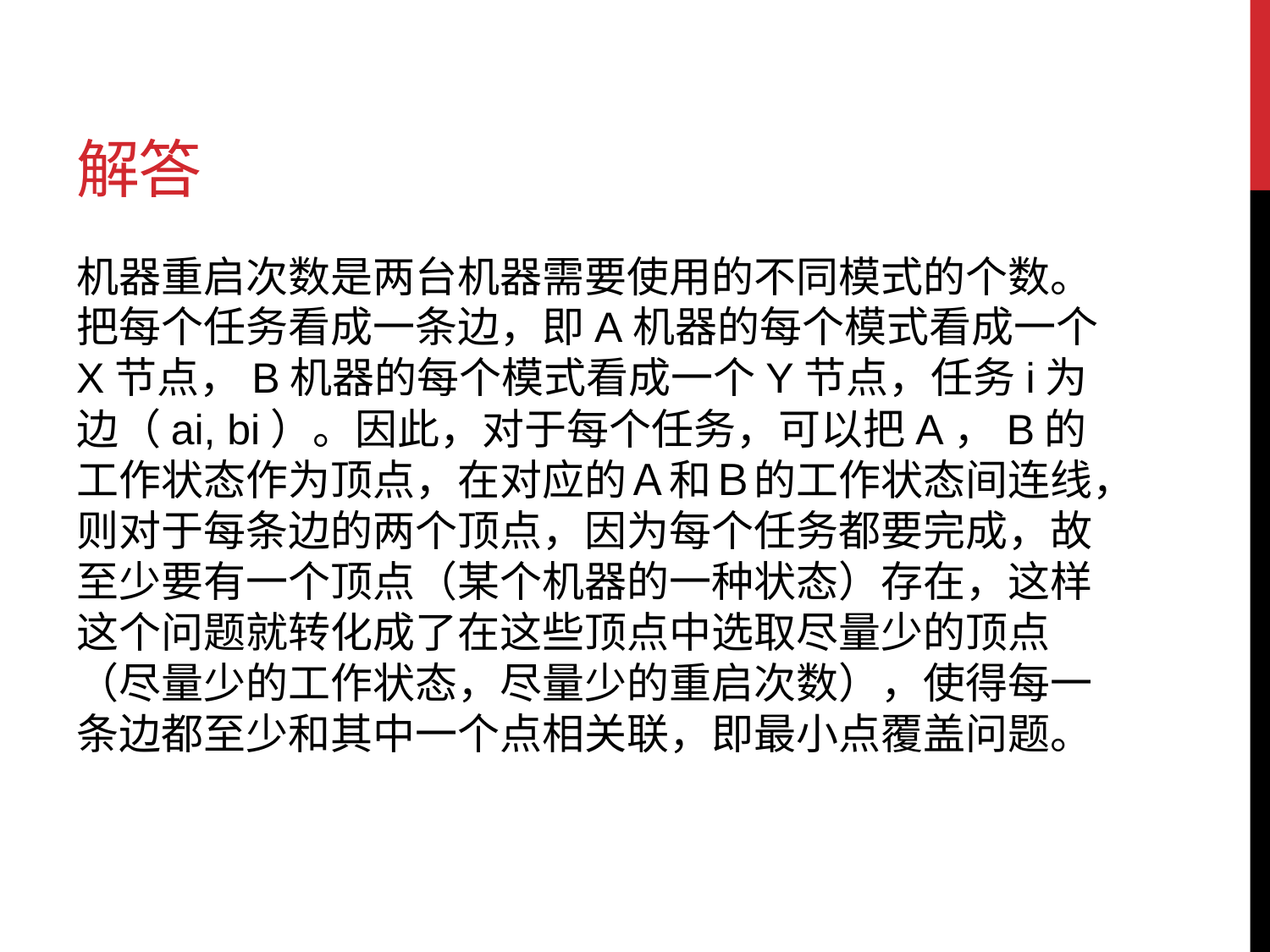

# 解答
机器重启次数是两台机器需要使用的不同模式的个数。把每个任务看成一条边，即A机器的每个模式看成一个X节点，B机器的每个模式看成一个Y节点，任务i为边（ai, bi）。因此，对于每个任务，可以把A，B的工作状态作为顶点，在对应的Ａ和Ｂ的工作状态间连线，则对于每条边的两个顶点，因为每个任务都要完成，故至少要有一个顶点（某个机器的一种状态）存在，这样这个问题就转化成了在这些顶点中选取尽量少的顶点（尽量少的工作状态，尽量少的重启次数），使得每一条边都至少和其中一个点相关联，即最小点覆盖问题。